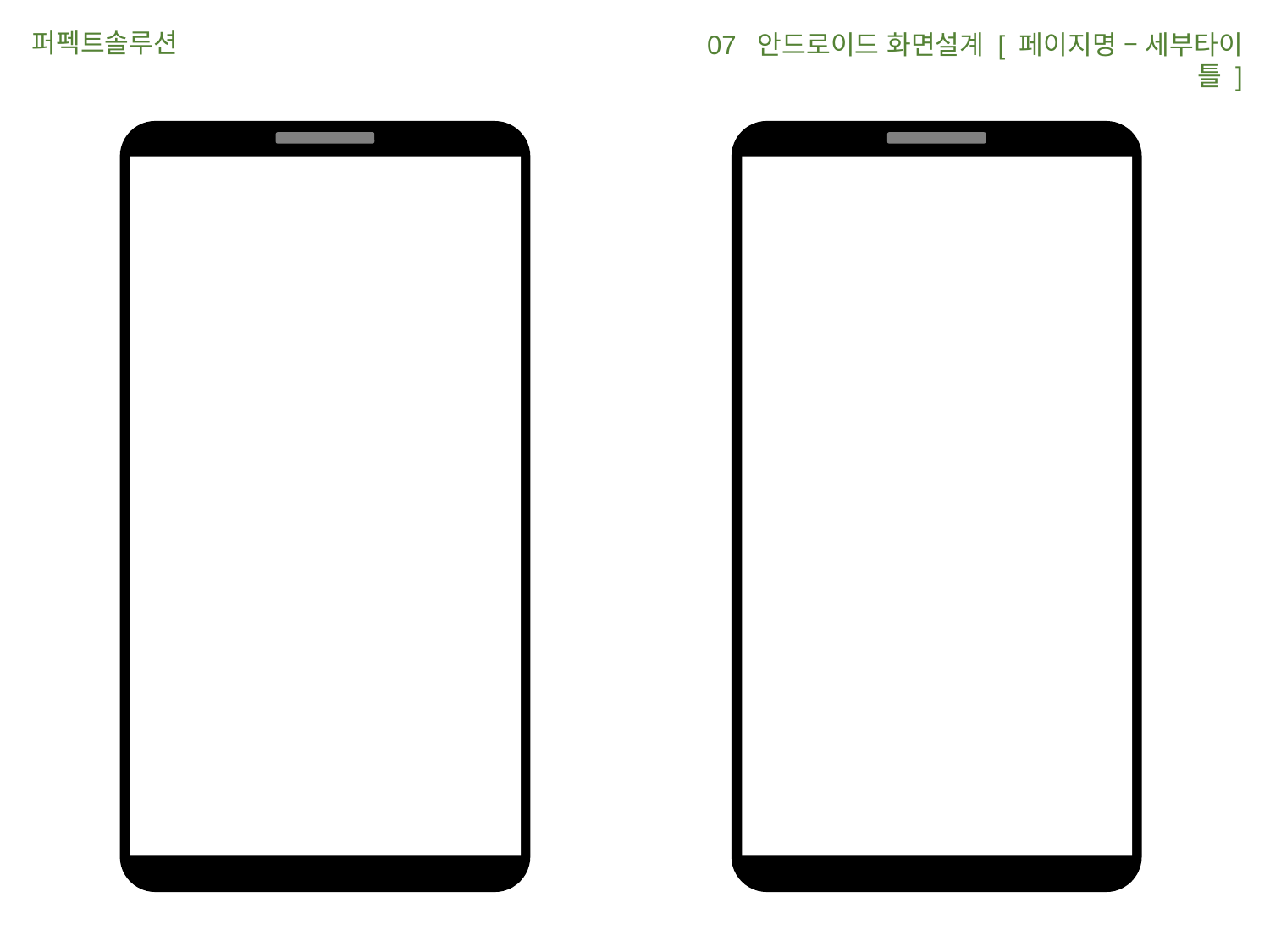

퍼펙트솔루션
 07  안드로이드 화면설계 [ 페이지명 – 세부타이틀 ]